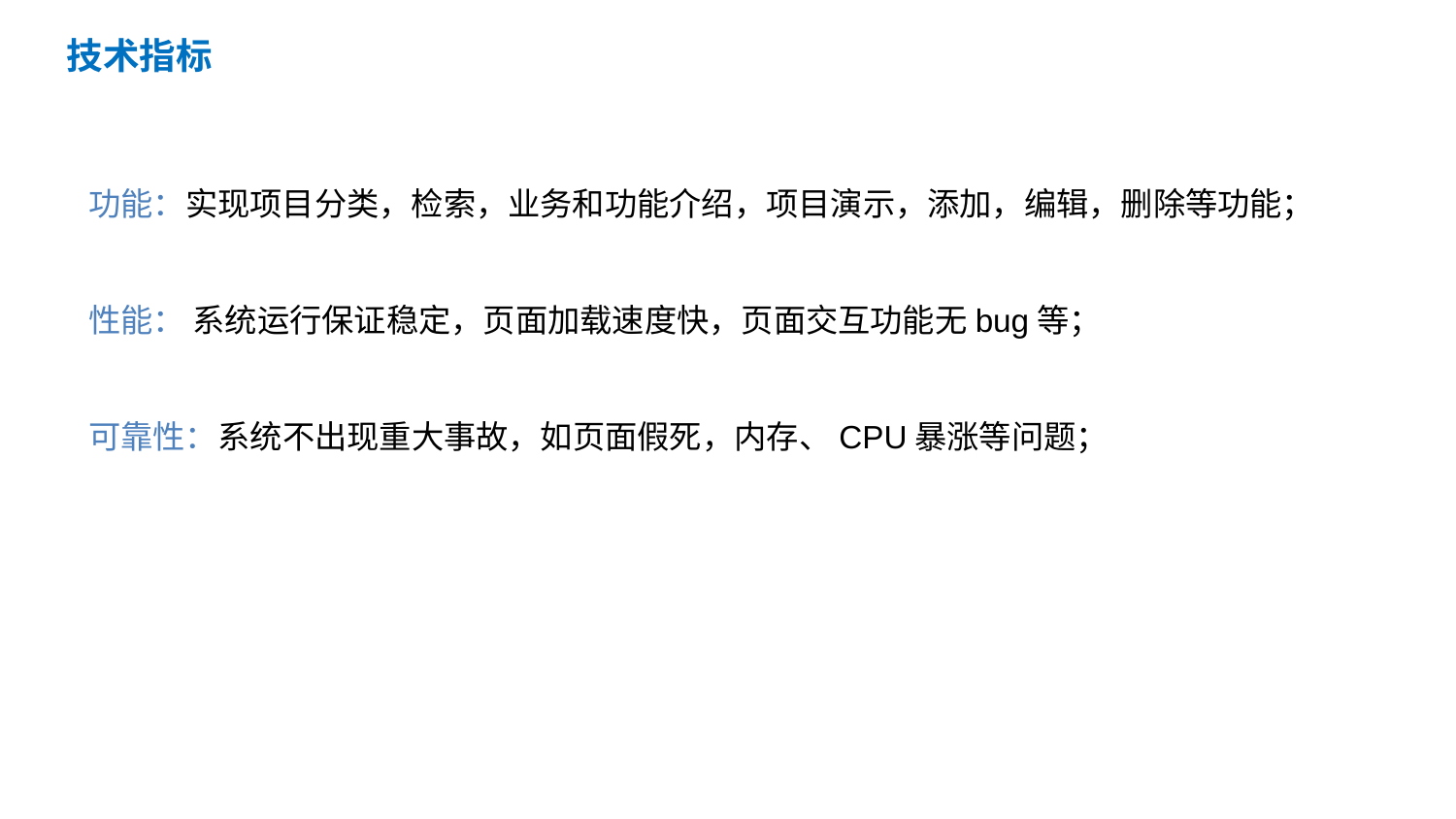

目 录
技术指标
功能：实现项目分类，检索，业务和功能介绍，项目演示，添加，编辑，删除等功能；

性能： 系统运行保证稳定，页面加载速度快，页面交互功能无bug等；

可靠性：系统不出现重大事故，如页面假死，内存、CPU暴涨等问题；